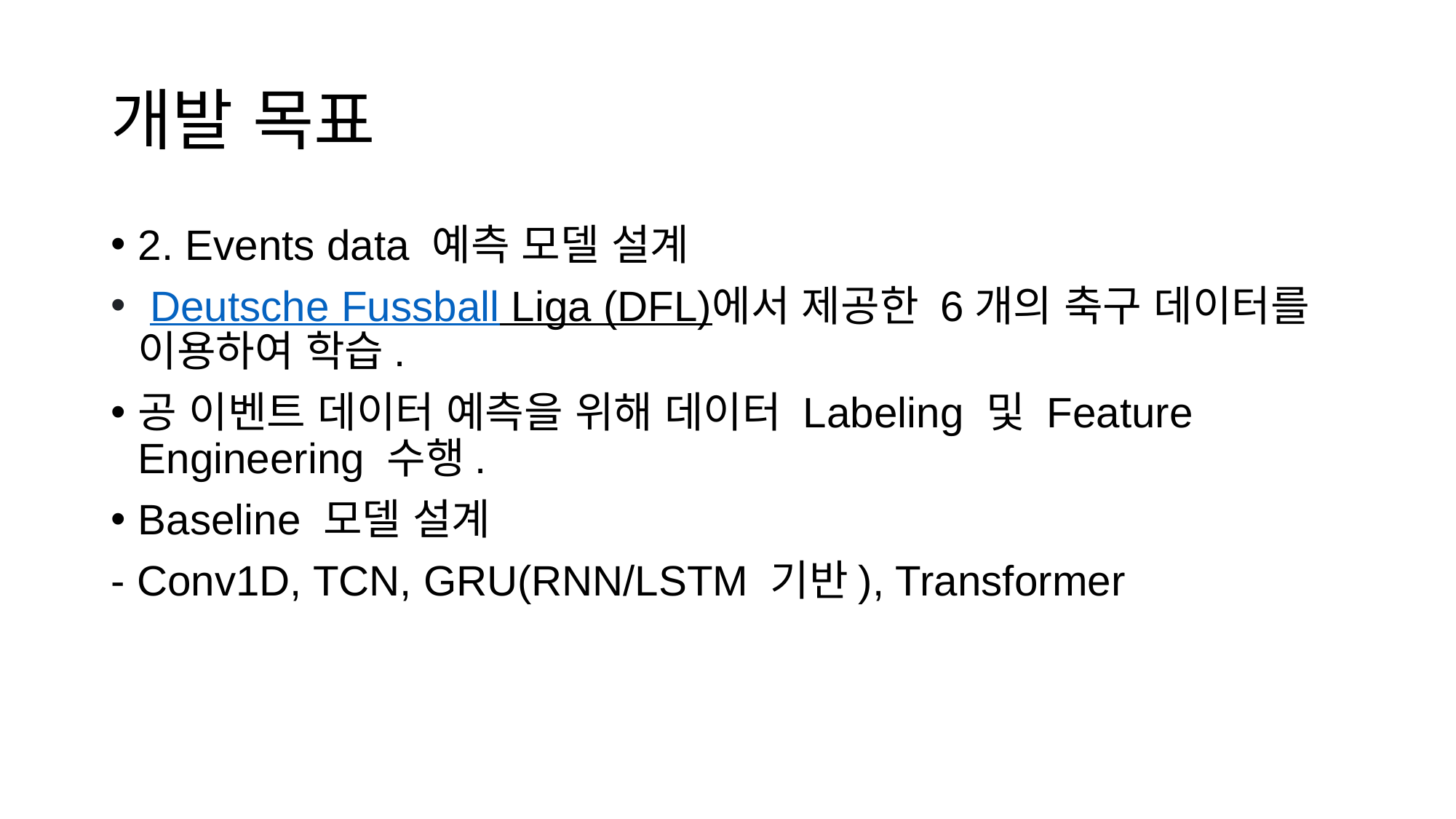

# 개발 목표
2. Events data 예측 모델 설계
 Deutsche Fussball Liga (DFL)에서 제공한 6개의 축구 데이터를 이용하여 학습.
공 이벤트 데이터 예측을 위해 데이터 Labeling 및 Feature Engineering 수행.
Baseline 모델 설계
- Conv1D, TCN, GRU(RNN/LSTM 기반), Transformer